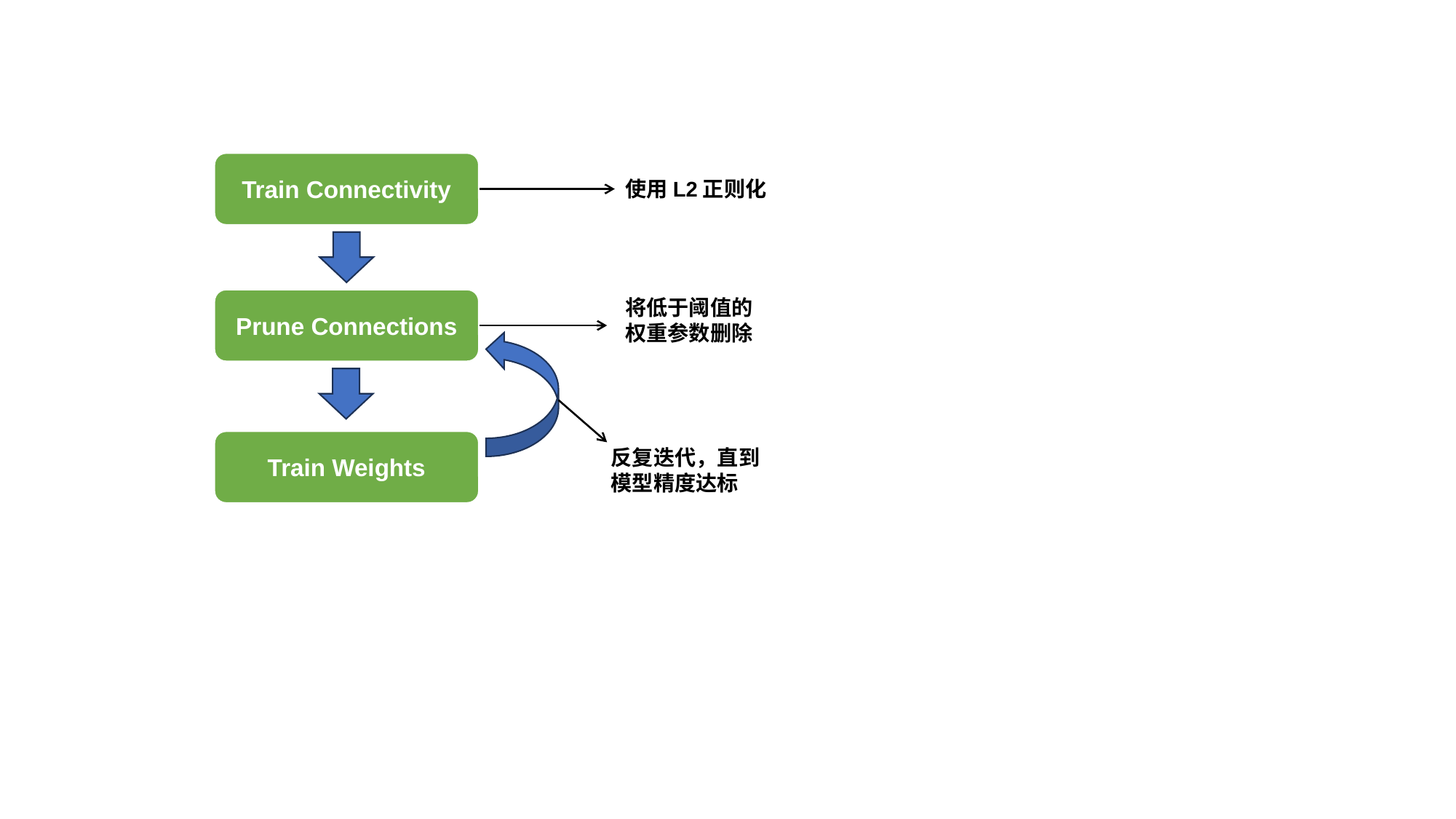

Train Connectivity
使用L2正则化

Prune Connections
将低于阈值的
权重参数删除

Train Weights
反复迭代，直到
模型精度达标